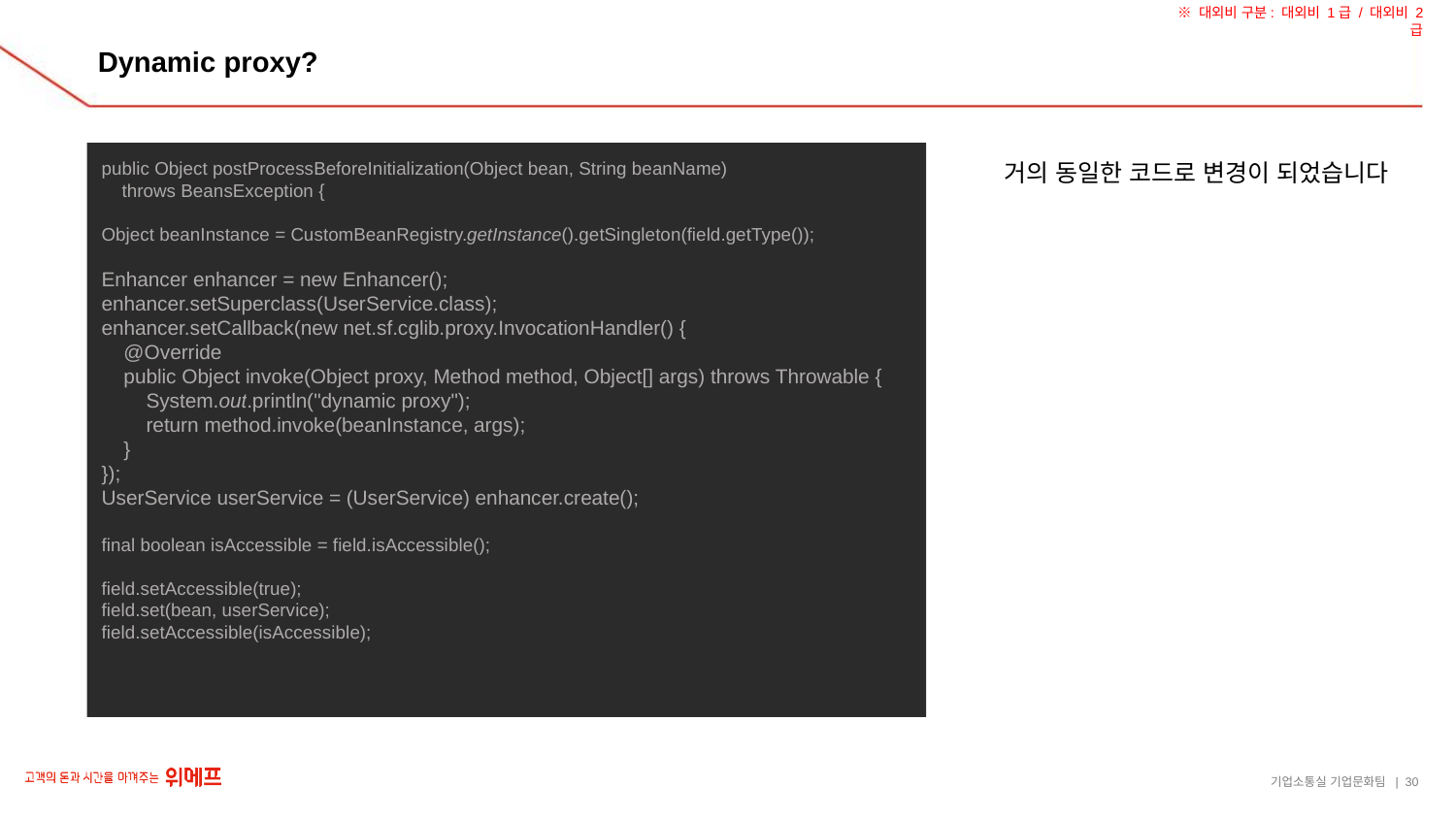

# Dynamic proxy?
public Object postProcessBeforeInitialization(Object bean, String beanName)
    throws BeansException {

Object beanInstance = CustomBeanRegistry.getInstance().getSingleton(field.getType());

Enhancer enhancer = new Enhancer();
enhancer.setSuperclass(UserService.class);
enhancer.setCallback(new net.sf.cglib.proxy.InvocationHandler() {
    @Override
    public Object invoke(Object proxy, Method method, Object[] args) throws Throwable {
        System.out.println("dynamic proxy");
        return method.invoke(beanInstance, args);
    }
});
UserService userService = (UserService) enhancer.create();

final boolean isAccessible = field.isAccessible();

field.setAccessible(true);
field.set(bean, userService);
field.setAccessible(isAccessible);

거의 동일한 코드로 변경이 되었습니다